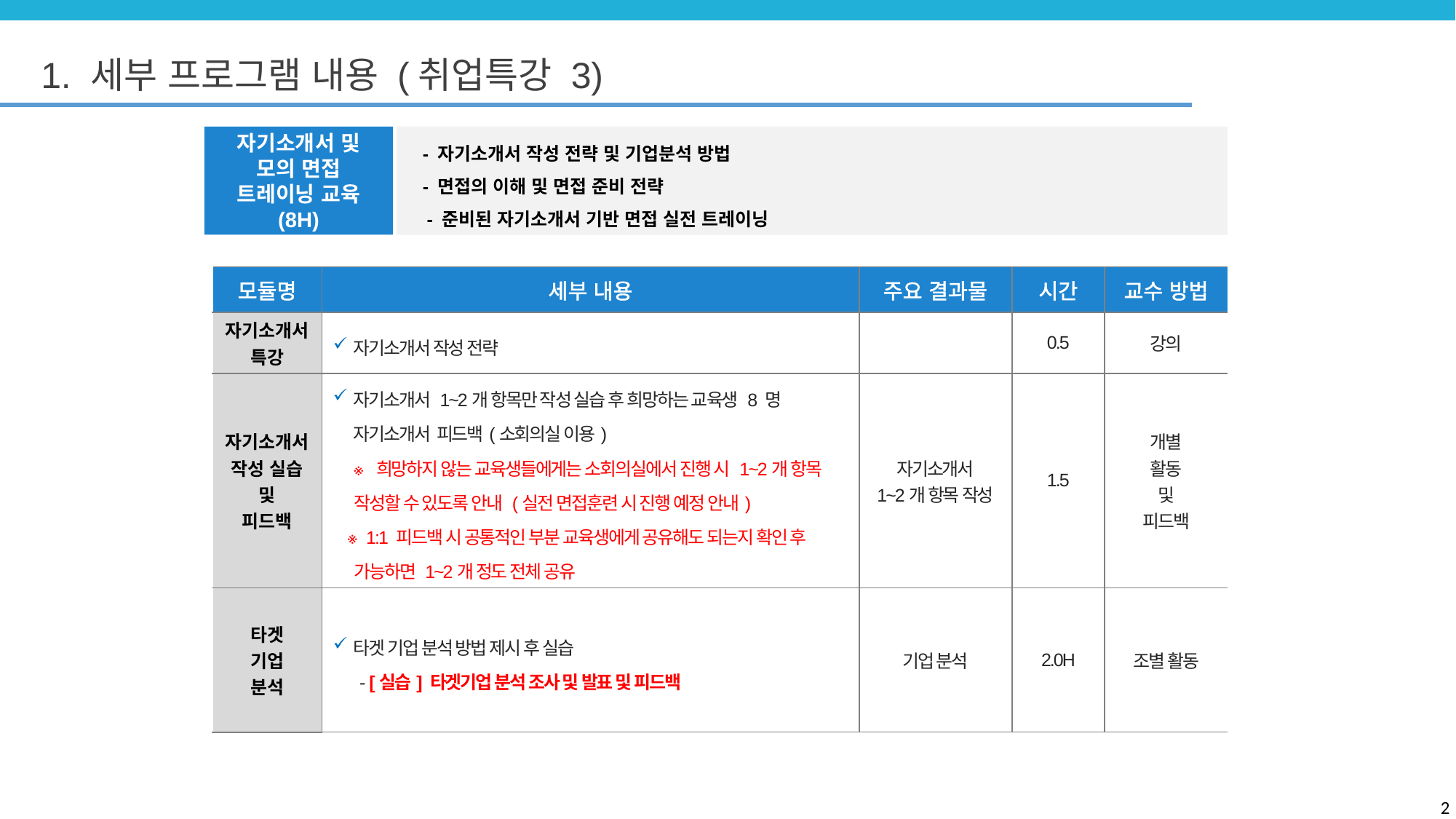

# 1. 세부 프로그램 내용 (취업특강 3)
   - 자기소개서 작성 전략 및 기업분석 방법
   - 면접의 이해 및 면접 준비 전략
   - 준비된 자기소개서 기반 면접 실전 트레이닝
자기소개서 및
모의 면접
트레이닝 교육 (8H)
| 모듈명 | 세부 내용 | 주요 결과물 | 시간 | 교수 방법 |
| --- | --- | --- | --- | --- |
| 자기소개서 특강 | 자기소개서 작성 전략 |  | 0.5 | 강의 |
| 자기소개서 작성 실습 및 피드백 | 자기소개서 1~2개 항목만 작성 실습 후 희망하는 교육생 8 명 자기소개서 피드백(소회의실 이용) ※ 희망하지 않는 교육생들에게는 소회의실에서 진행 시 1~2개 항목 작성할 수 있도록 안내 (실전 면접훈련 시 진행 예정 안내) ※ 1:1 피드백 시 공통적인 부분 교육생에게 공유해도 되는지 확인 후 가능하면 1~2개 정도 전체 공유 | 자기소개서 1~2개 항목 작성 | 1.5 | 개별 활동 및 피드백 |
| 타겟 기업 분석 | 타겟 기업 분석 방법 제시 후 실습 - [실습] 타겟기업 분석 조사 및 발표 및 피드백 | 기업 분석 | 2.0H | 조별 활동 |